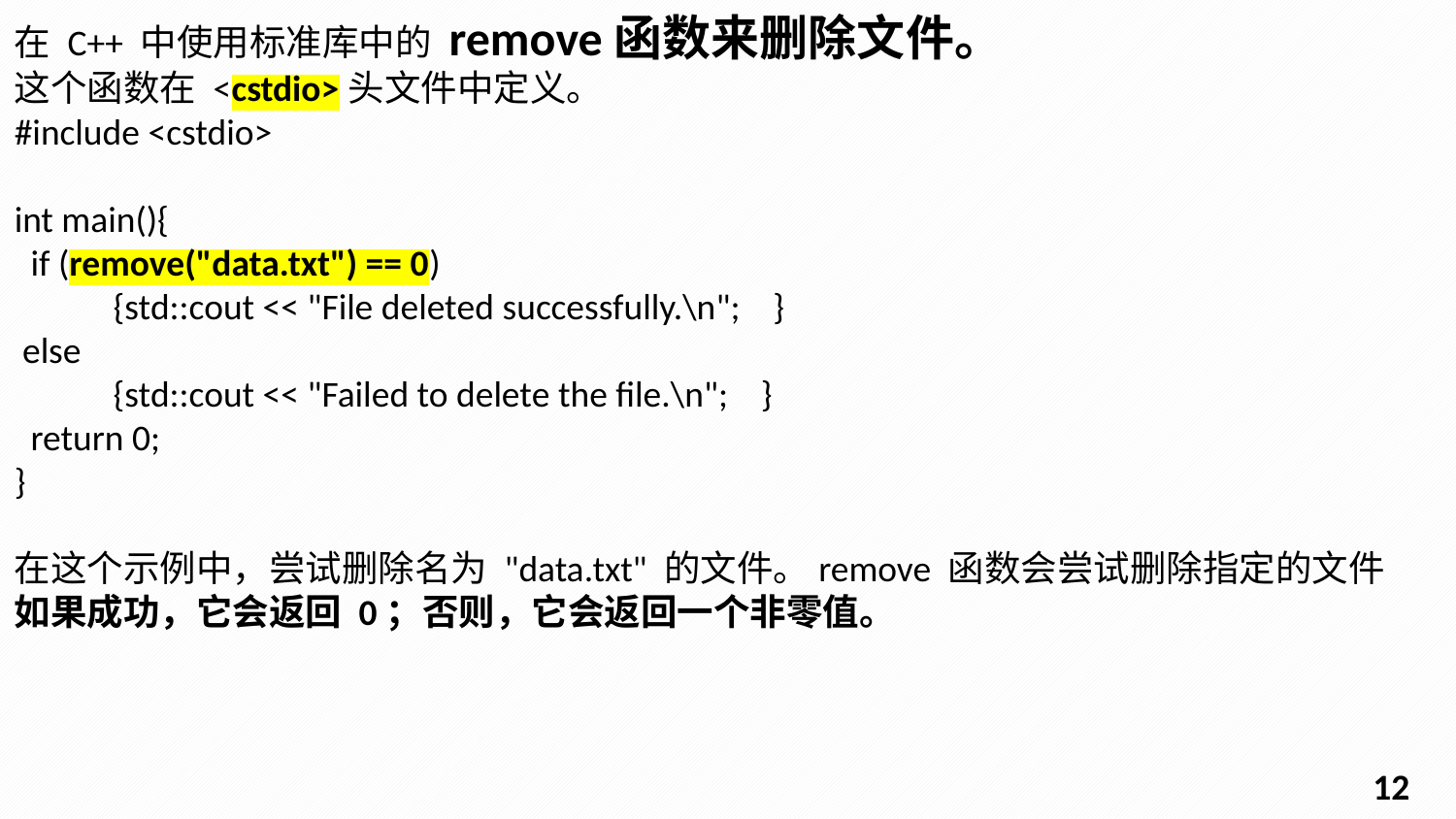

在 C++ 中使用标准库中的 remove函数来删除文件。
这个函数在 <cstdio>头文件中定义。
#include <cstdio>

int main(){
  if (remove("data.txt") == 0)
            {std::cout << "File deleted successfully.\n";    }
 else
            {std::cout << "Failed to delete the file.\n";    }
  return 0;
}

在这个示例中，尝试删除名为 "data.txt" 的文件。remove 函数会尝试删除指定的文件
如果成功，它会返回 0；否则，它会返回一个非零值。
12